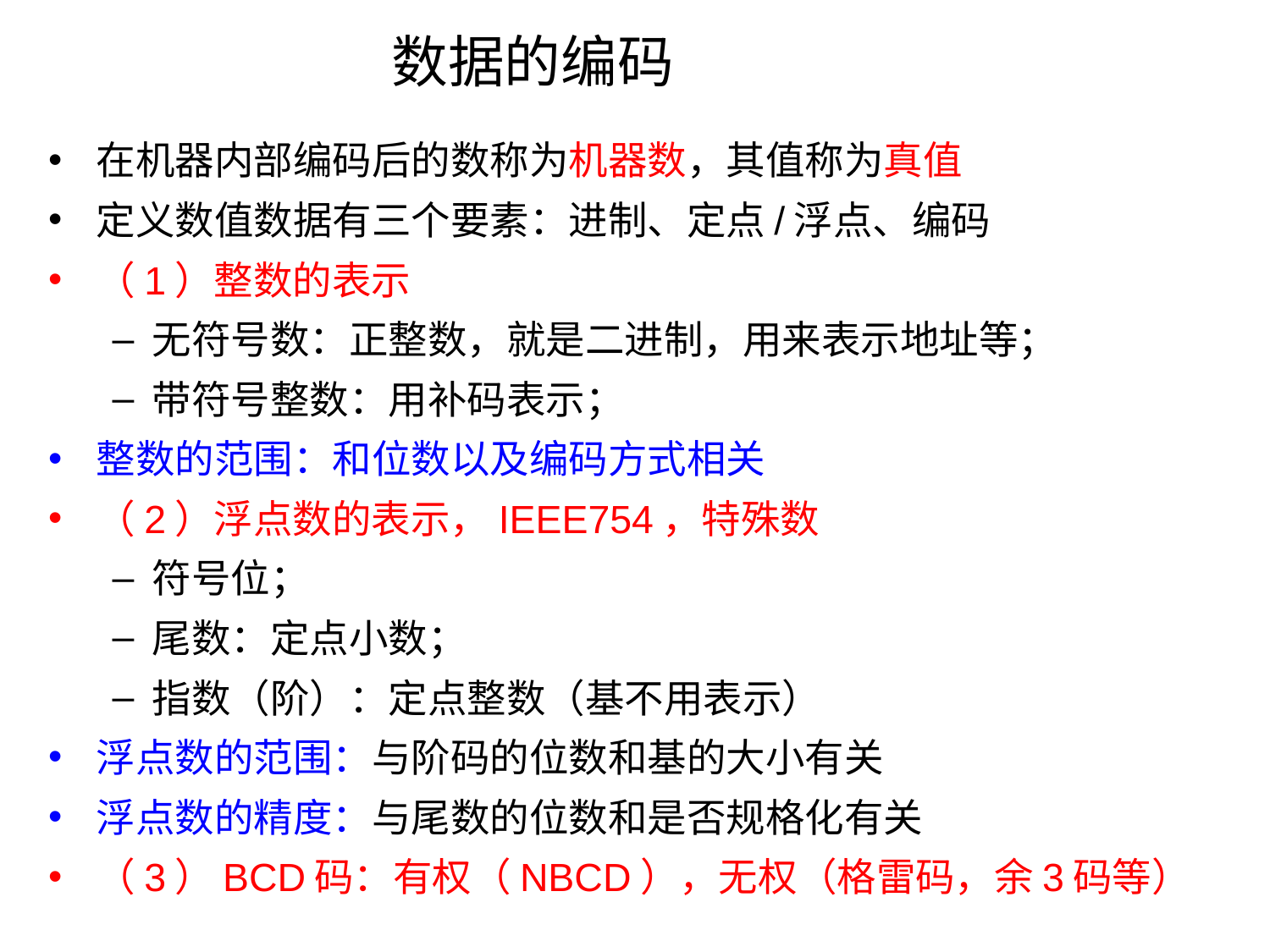

# 数据的编码
在机器内部编码后的数称为机器数，其值称为真值
定义数值数据有三个要素：进制、定点/浮点、编码
（1）整数的表示
无符号数：正整数，就是二进制，用来表示地址等；
带符号整数：用补码表示；
整数的范围：和位数以及编码方式相关
（2）浮点数的表示，IEEE754，特殊数
符号位；
尾数：定点小数；
指数（阶）：定点整数（基不用表示）
浮点数的范围：与阶码的位数和基的大小有关
浮点数的精度：与尾数的位数和是否规格化有关
（3）BCD码：有权（NBCD），无权（格雷码，余3码等）